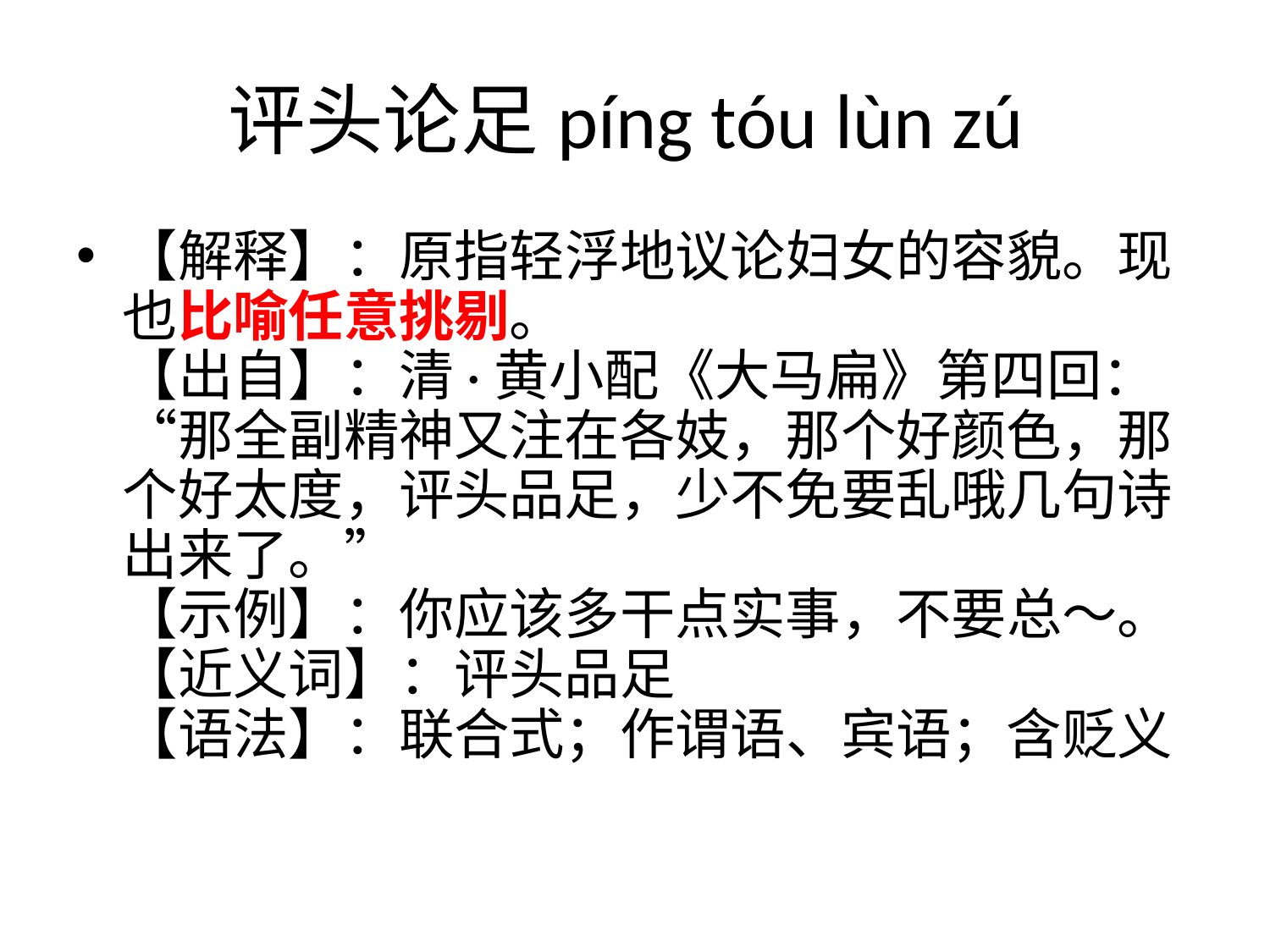

# 评头论足píng tóu lùn zú
【解释】：原指轻浮地议论妇女的容貌。现也比喻任意挑剔。
【出自】：清·黄小配《大马扁》第四回：“那全副精神又注在各妓，那个好颜色，那个好太度，评头品足，少不免要乱哦几句诗出来了。”
【示例】：你应该多干点实事，不要总～。
【近义词】：评头品足
【语法】：联合式；作谓语、宾语；含贬义